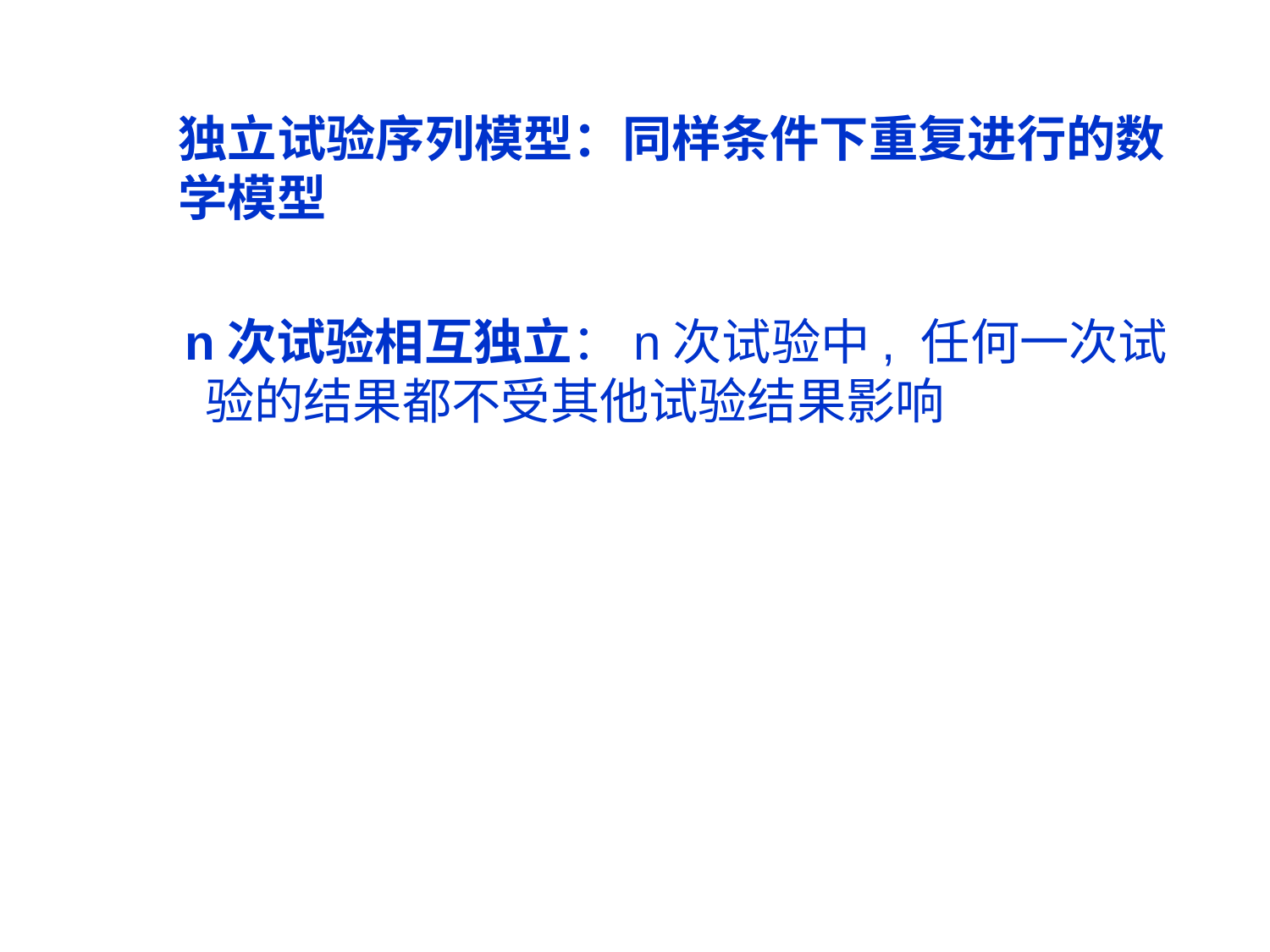

独立试验序列模型：同样条件下重复进行的数学模型

  n次试验相互独立：n次试验中, 任何一次试验的结果都不受其他试验结果影响